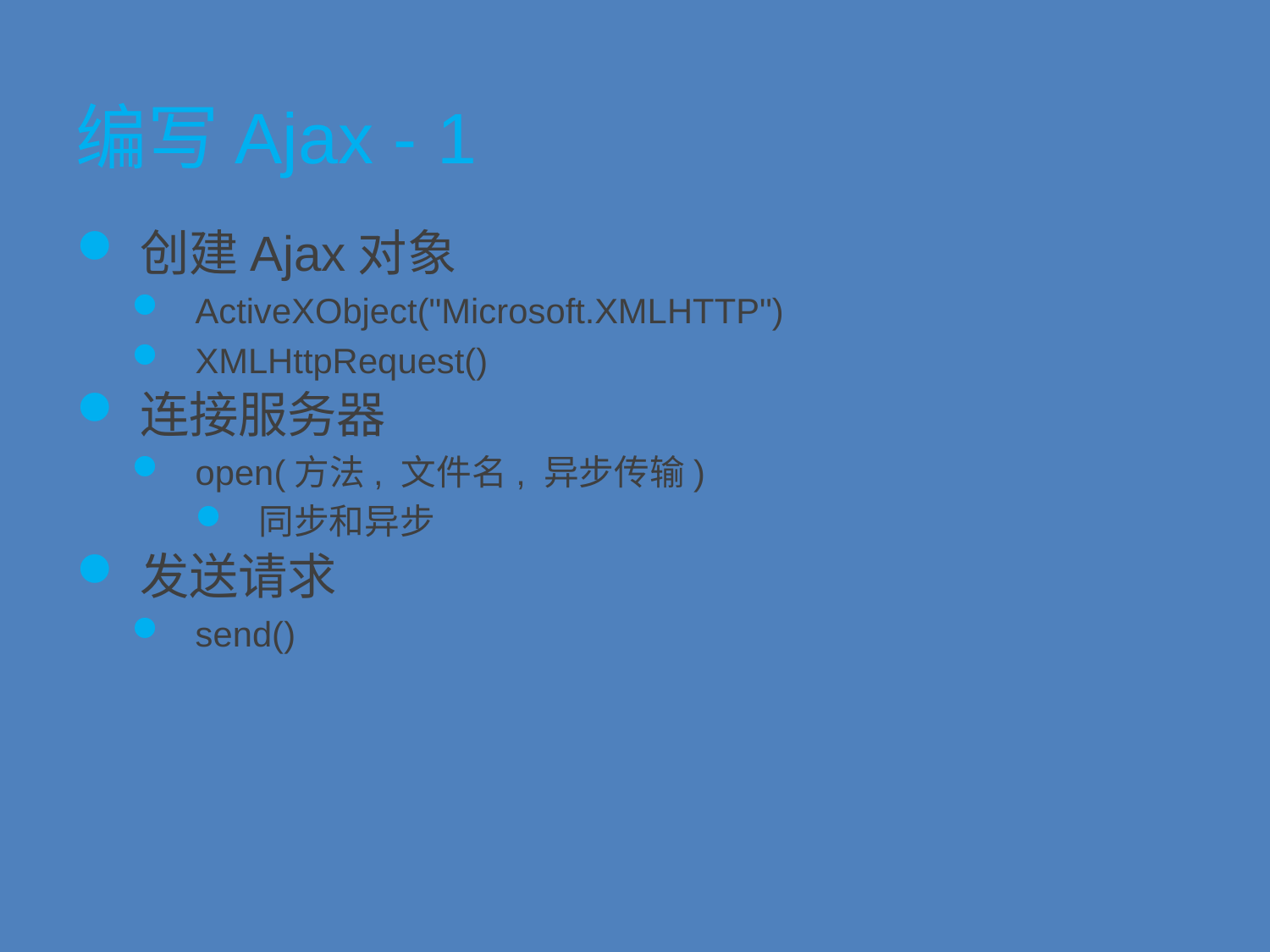

# 编写Ajax - 1
创建Ajax对象
ActiveXObject("Microsoft.XMLHTTP")
XMLHttpRequest()
连接服务器
open(方法, 文件名, 异步传输)
同步和异步
发送请求
send()